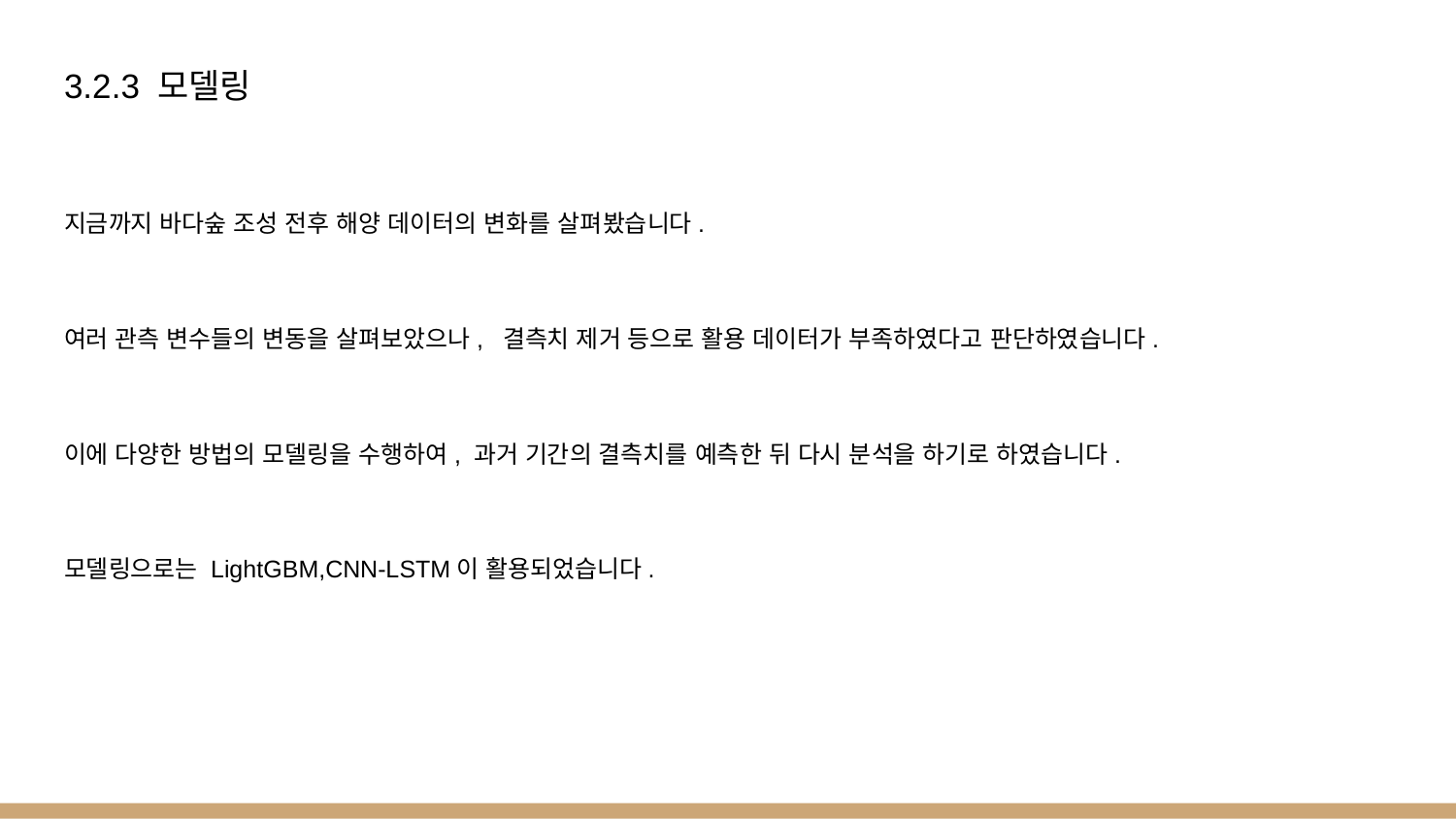

3.2.3 모델링

지금까지 바다숲 조성 전후 해양 데이터의 변화를 살펴봤습니다.

여러 관측 변수들의 변동을 살펴보았으나,  결측치 제거 등으로 활용 데이터가 부족하였다고 판단하였습니다.

이에 다양한 방법의 모델링을 수행하여, 과거 기간의 결측치를 예측한 뒤 다시 분석을 하기로 하였습니다.

모델링으로는 LightGBM,CNN-LSTM이 활용되었습니다.